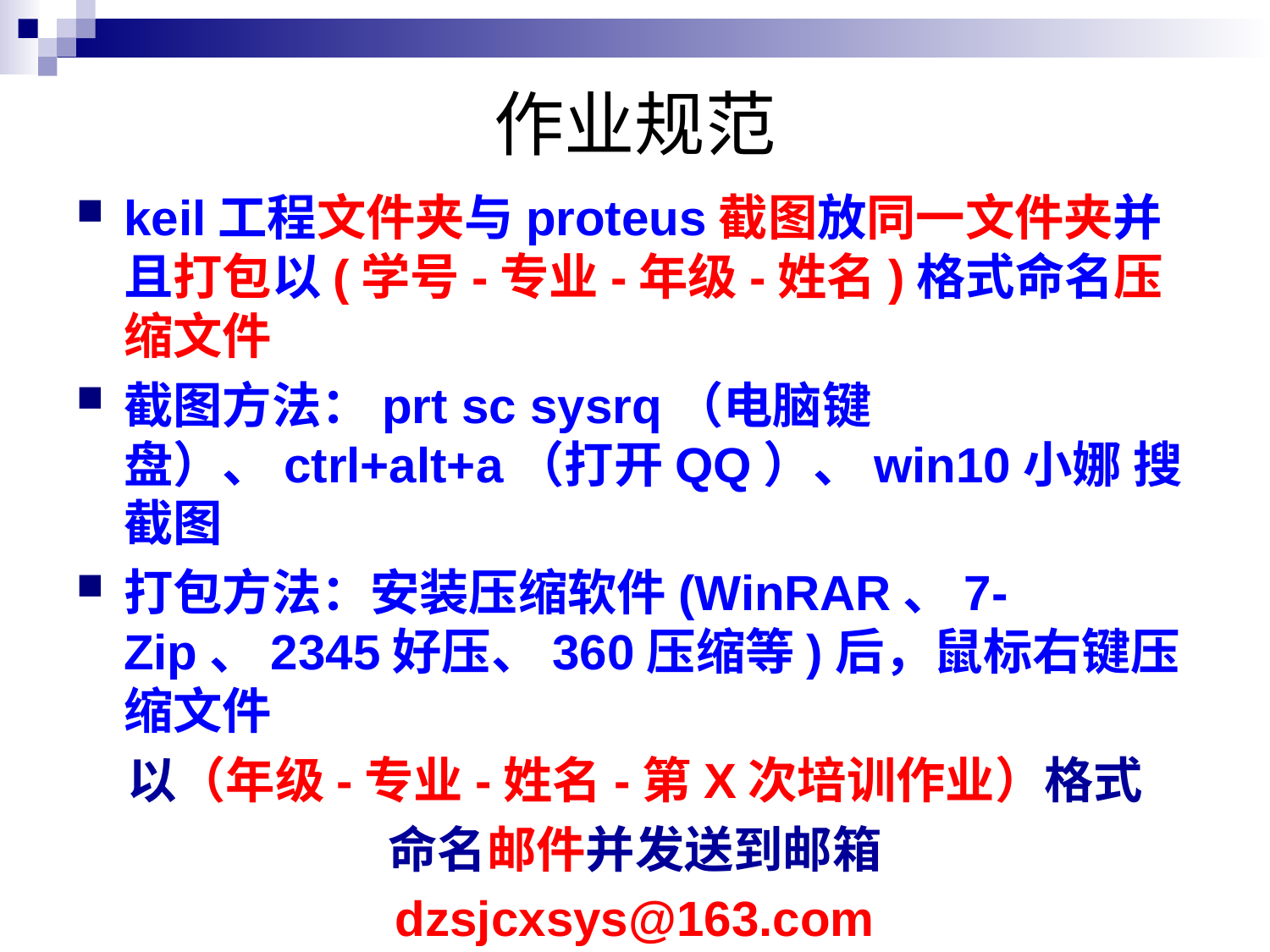

# 作业规范
keil工程文件夹与proteus截图放同一文件夹并且打包以(学号-专业-年级-姓名)格式命名压缩文件
截图方法：prt sc sysrq（电脑键盘）、ctrl+alt+a（打开QQ）、win10小娜 搜截图
打包方法：安装压缩软件(WinRAR、7-Zip、2345好压、360压缩等)后，鼠标右键压缩文件
以（年级-专业-姓名-第X次培训作业）格式
命名邮件并发送到邮箱
dzsjcxsys@163.com